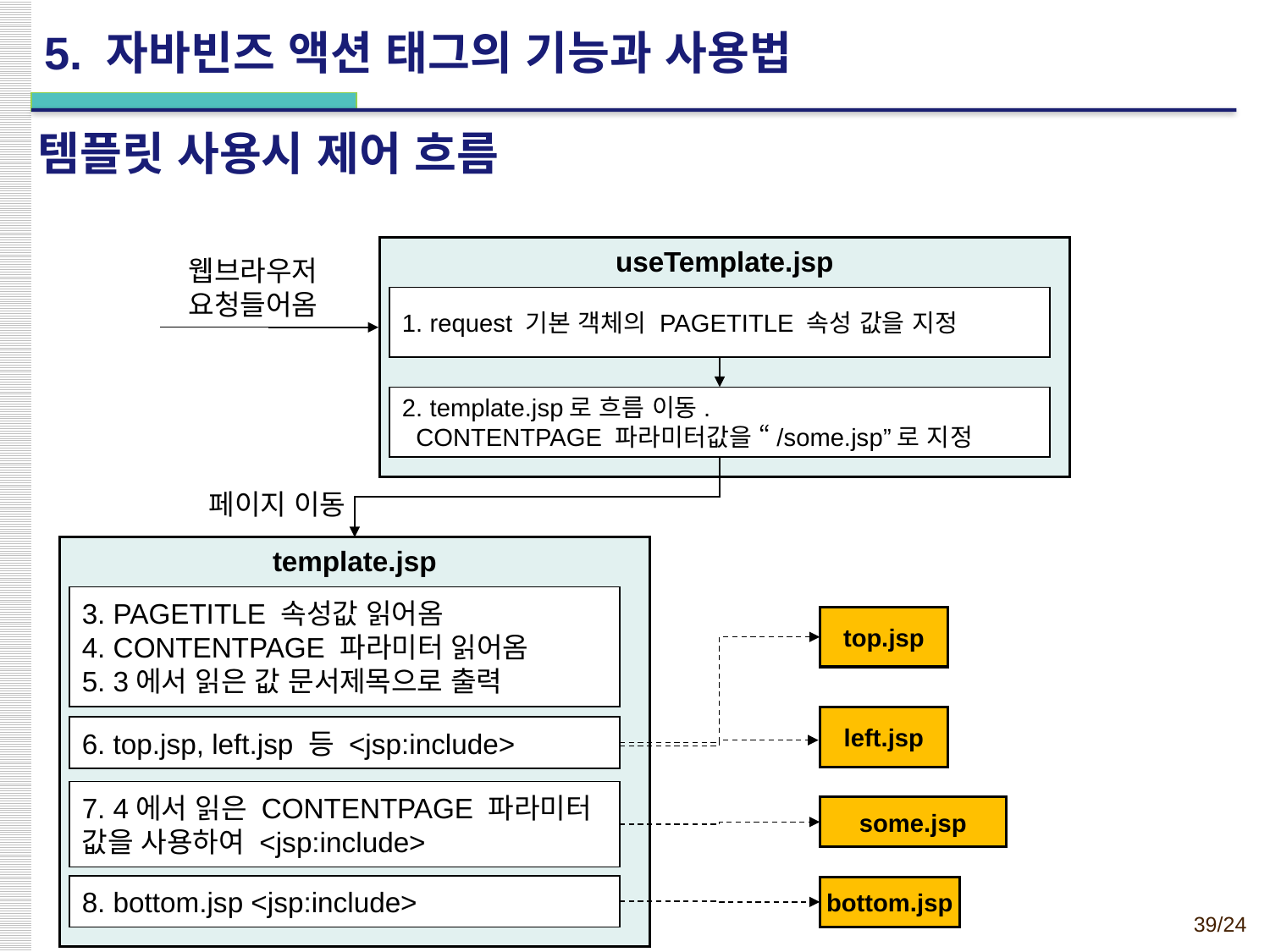

# 5. 자바빈즈 액션 태그의 기능과 사용법
템플릿 사용시 제어 흐름
useTemplate.jsp
웹브라우저
요청들어옴
1. request 기본 객체의 PAGETITLE 속성 값을 지정
2. template.jsp로 흐름 이동.
  CONTENTPAGE 파라미터값을 “/some.jsp”로 지정
페이지 이동
template.jsp
3. PAGETITLE 속성값 읽어옴
4. CONTENTPAGE 파라미터 읽어옴
5. 3에서 읽은 값 문서제목으로 출력
top.jsp
left.jsp
6. top.jsp, left.jsp 등 <jsp:include>
7. 4에서 읽은 CONTENTPAGE 파라미터
값을 사용하여 <jsp:include>
some.jsp
8. bottom.jsp <jsp:include>
bottom.jsp
39
JSP 2.0 Programming
39
JSP 2.0 Programming